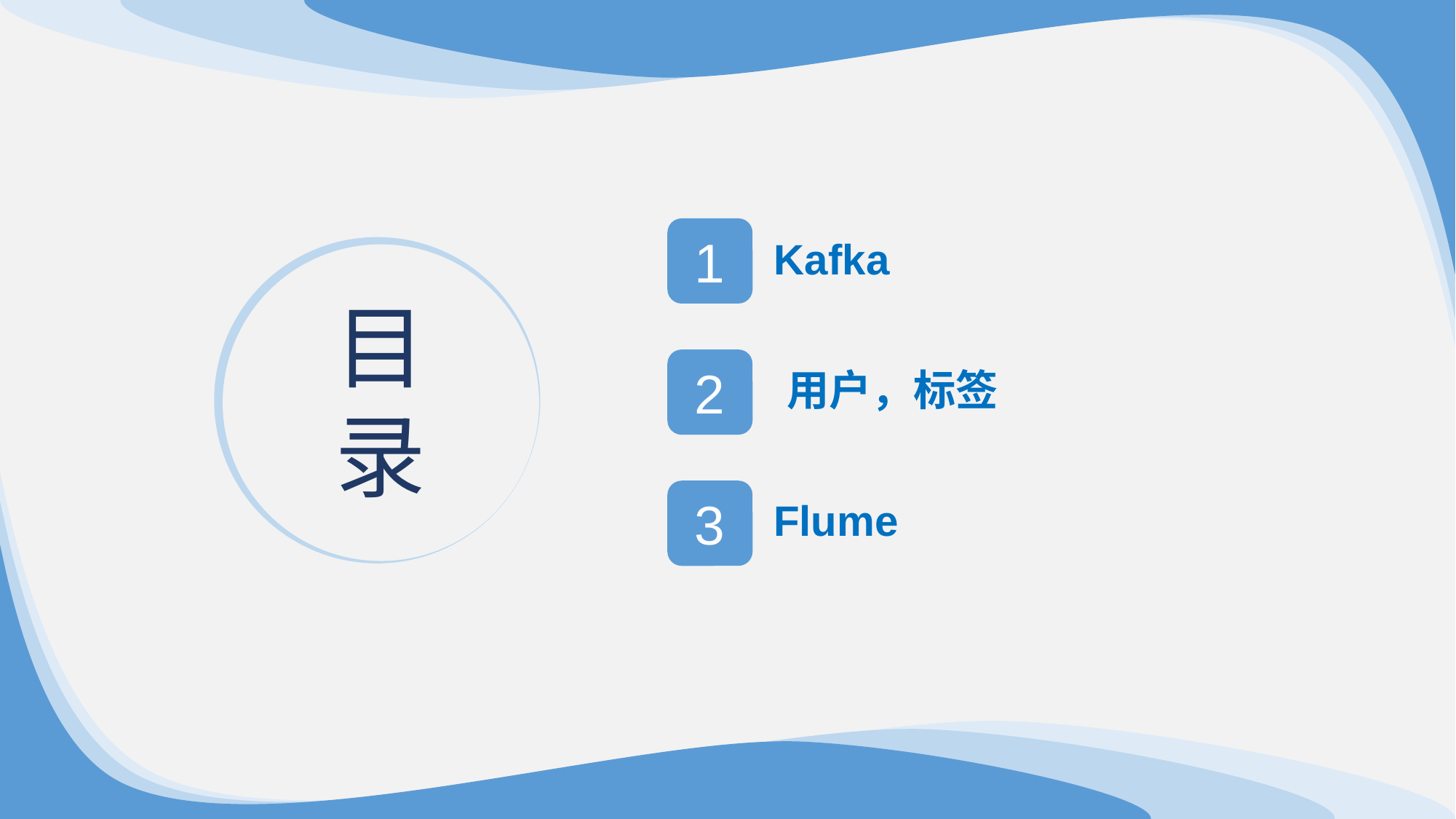

1
Kafka

目
录
2
用户，标签

3
Flume